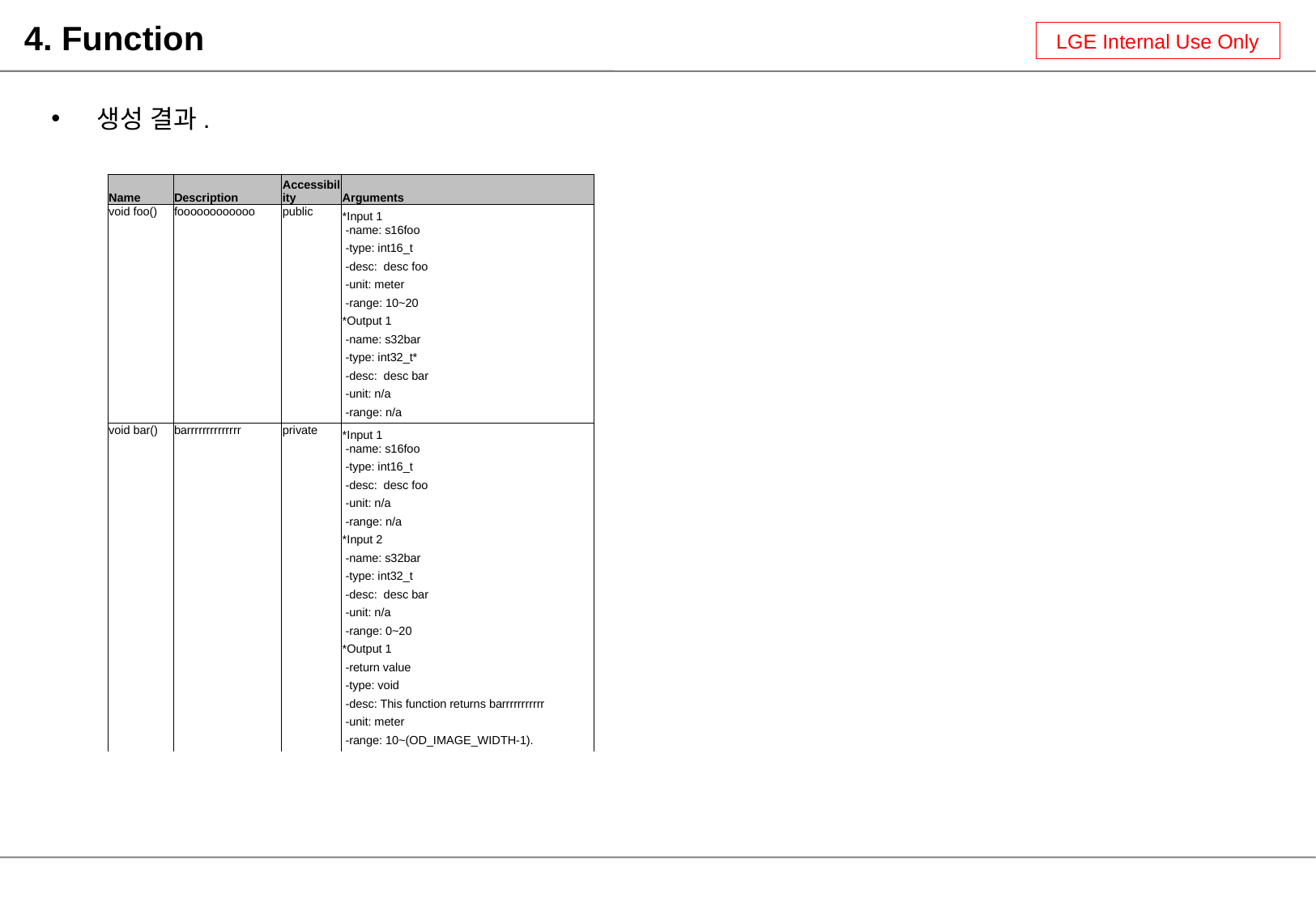

# 4. Function
생성 결과.

| Name | Description | Accessibility | Arguments |
| --- | --- | --- | --- |
| void foo() | foooooooooooo | public | \*Input 1 |
|  |  |  | -name: s16foo |
|  |  |  | -type: int16\_t |
|  |  |  | -desc: desc foo |
|  |  |  | -unit: meter |
|  |  |  | -range: 10~20 |
|  |  |  | \*Output 1 |
|  |  |  | -name: s32bar |
|  |  |  | -type: int32\_t\* |
|  |  |  | -desc: desc bar |
|  |  |  | -unit: n/a |
|  |  |  | -range: n/a |
| void bar() | barrrrrrrrrrrrrr | private | \*Input 1 |
|  |  |  | -name: s16foo |
|  |  |  | -type: int16\_t |
|  |  |  | -desc: desc foo |
|  |  |  | -unit: n/a |
|  |  |  | -range: n/a |
|  |  |  | \*Input 2 |
|  |  |  | -name: s32bar |
|  |  |  | -type: int32\_t |
|  |  |  | -desc: desc bar |
|  |  |  | -unit: n/a |
|  |  |  | -range: 0~20 |
|  |  |  | \*Output 1 |
|  |  |  | -return value |
|  |  |  | -type: void |
|  |  |  | -desc: This function returns barrrrrrrrrrr |
|  |  |  | -unit: meter |
|  |  |  | -range: 10~(OD\_IMAGE\_WIDTH-1). |